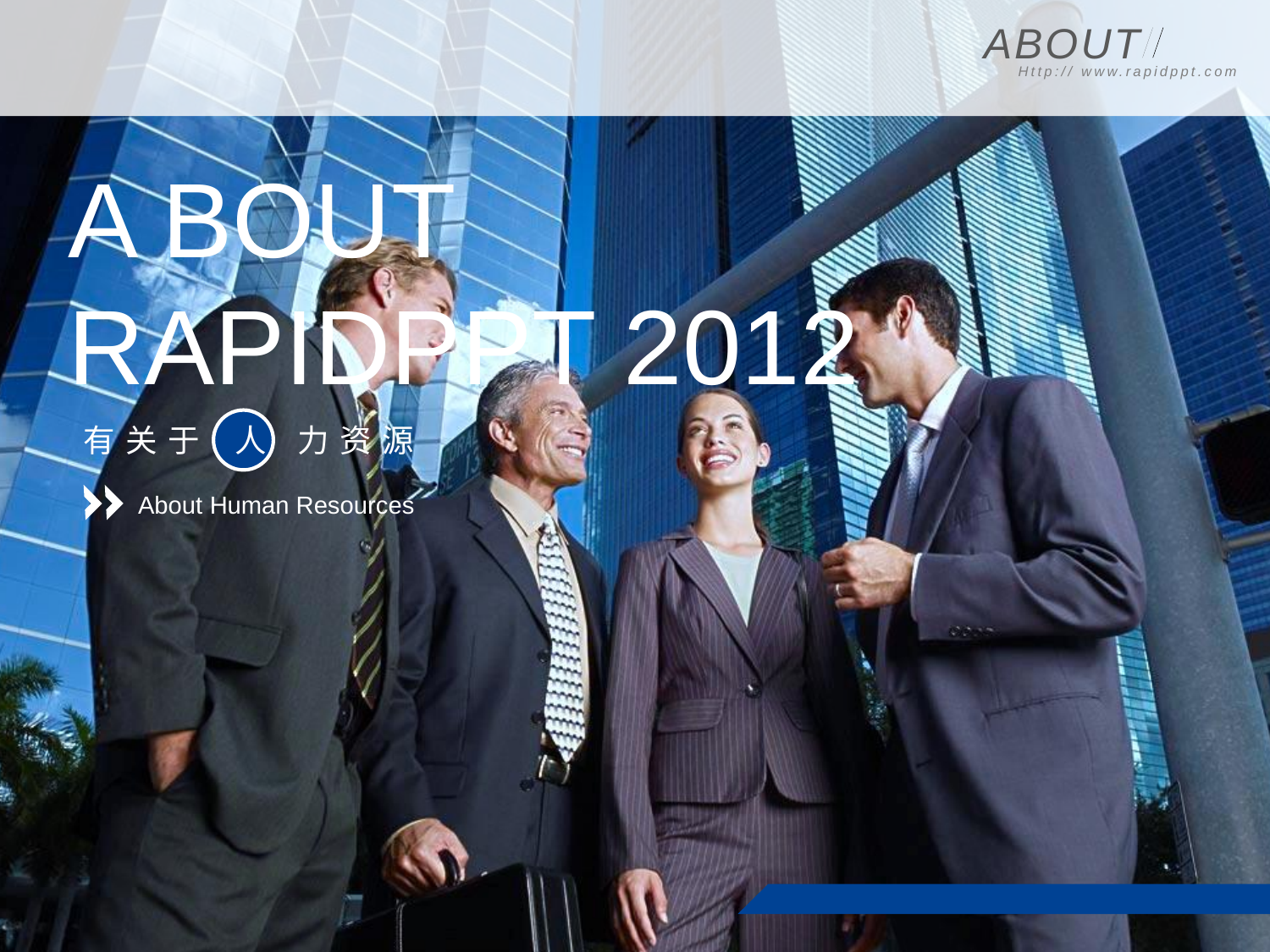

ABOUT

Http:// www.rapidppt.com
A BOUT
RAPIDPPT 2012
人
有关于
力资源
About Human Resources